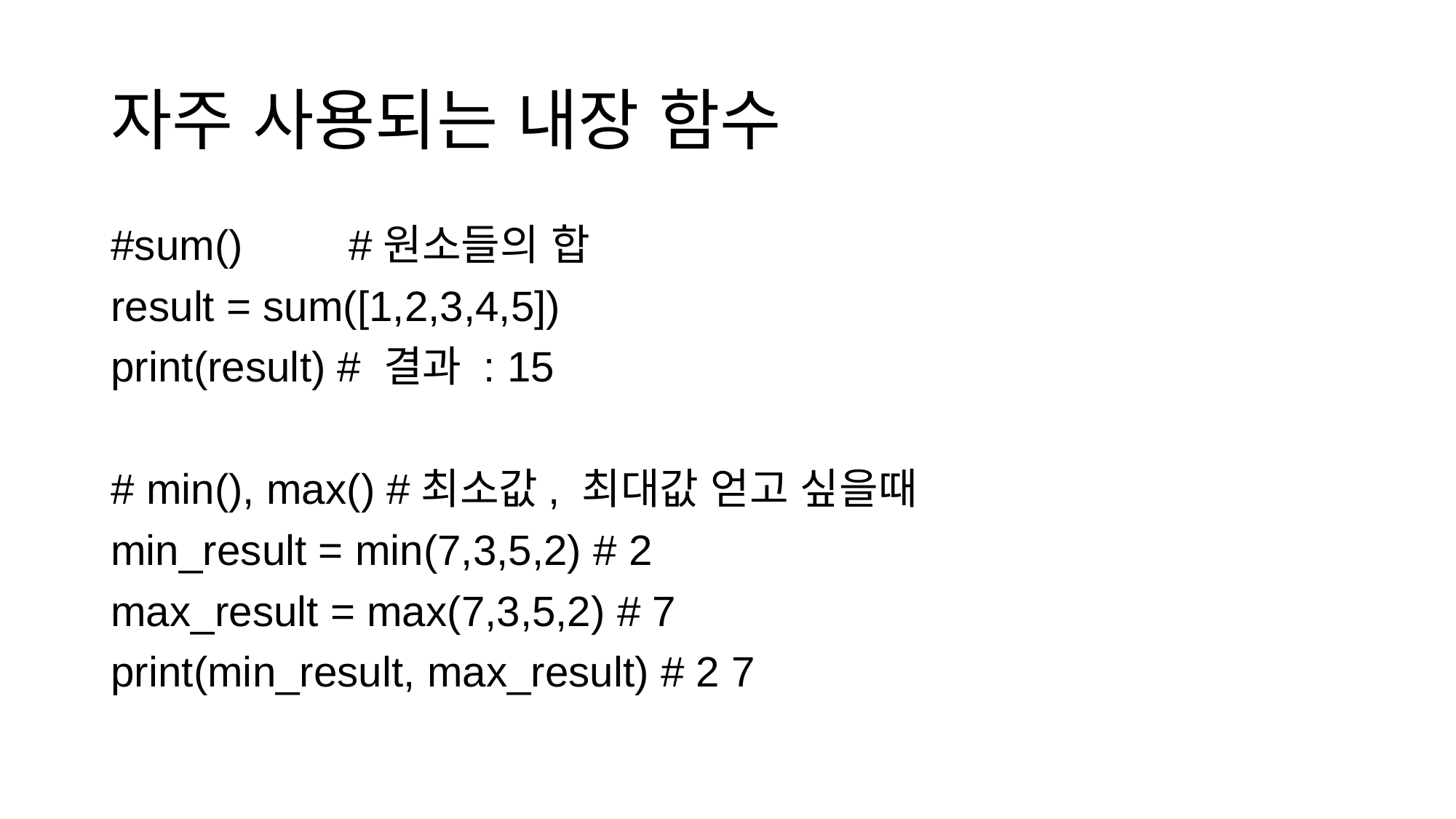

# 자주 사용되는 내장 함수
#sum()         #원소들의 합
result = sum([1,2,3,4,5])
print(result) # 결과 : 15

# min(), max() #최소값, 최대값 얻고 싶을때
min_result = min(7,3,5,2) # 2
max_result = max(7,3,5,2) # 7
print(min_result, max_result) # 2 7